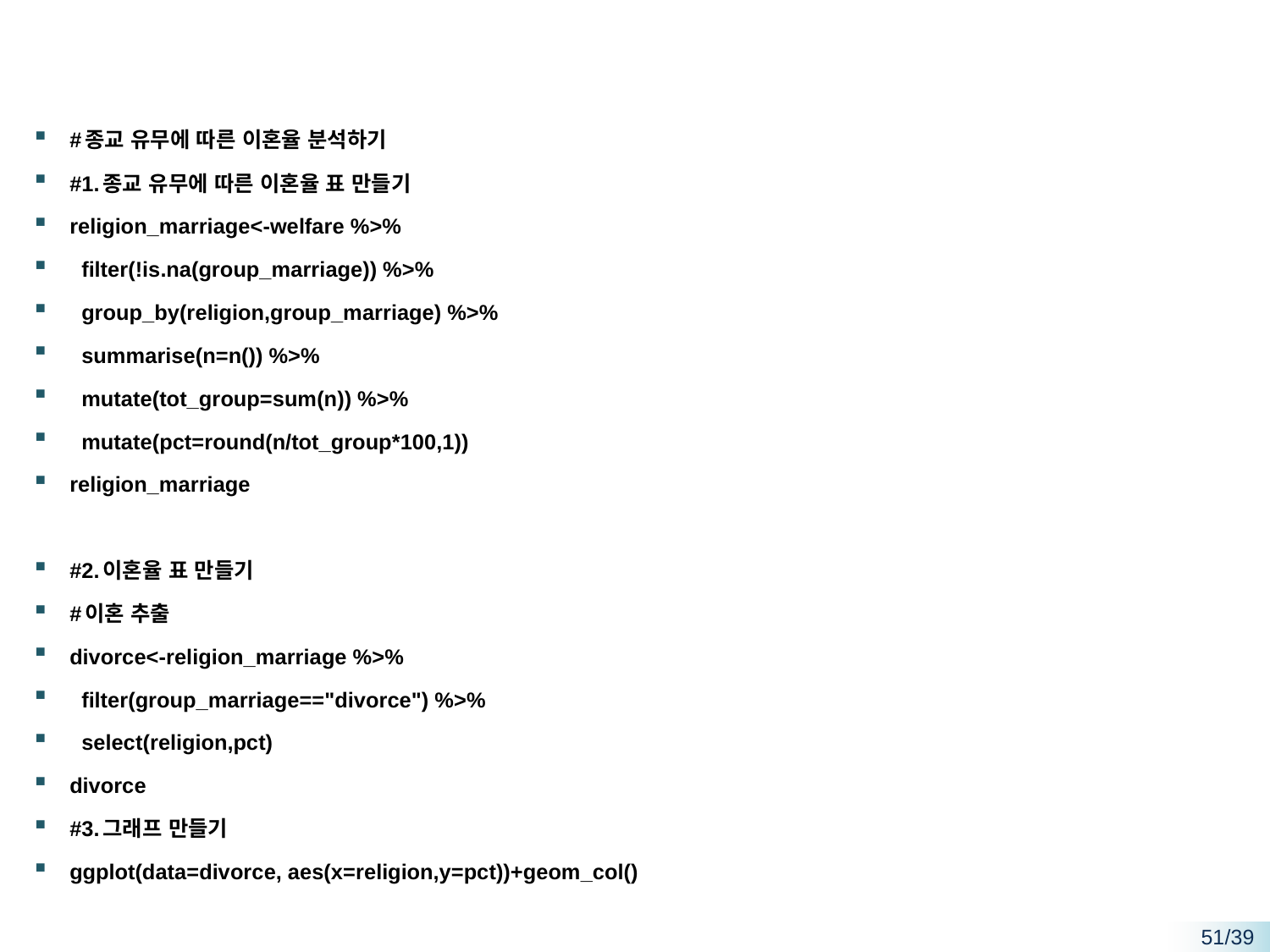

#종교 유무에 따른 이혼율 분석하기
#1.종교 유무에 따른 이혼율 표 만들기
religion_marriage<-welfare %>%
  filter(!is.na(group_marriage)) %>%
  group_by(religion,group_marriage) %>%
  summarise(n=n()) %>%
  mutate(tot_group=sum(n)) %>%
  mutate(pct=round(n/tot_group*100,1))
religion_marriage

#2.이혼율 표 만들기
#이혼 추출
divorce<-religion_marriage %>%
  filter(group_marriage=="divorce") %>%
  select(religion,pct)
divorce
#3.그래프 만들기
ggplot(data=divorce, aes(x=religion,y=pct))+geom_col()